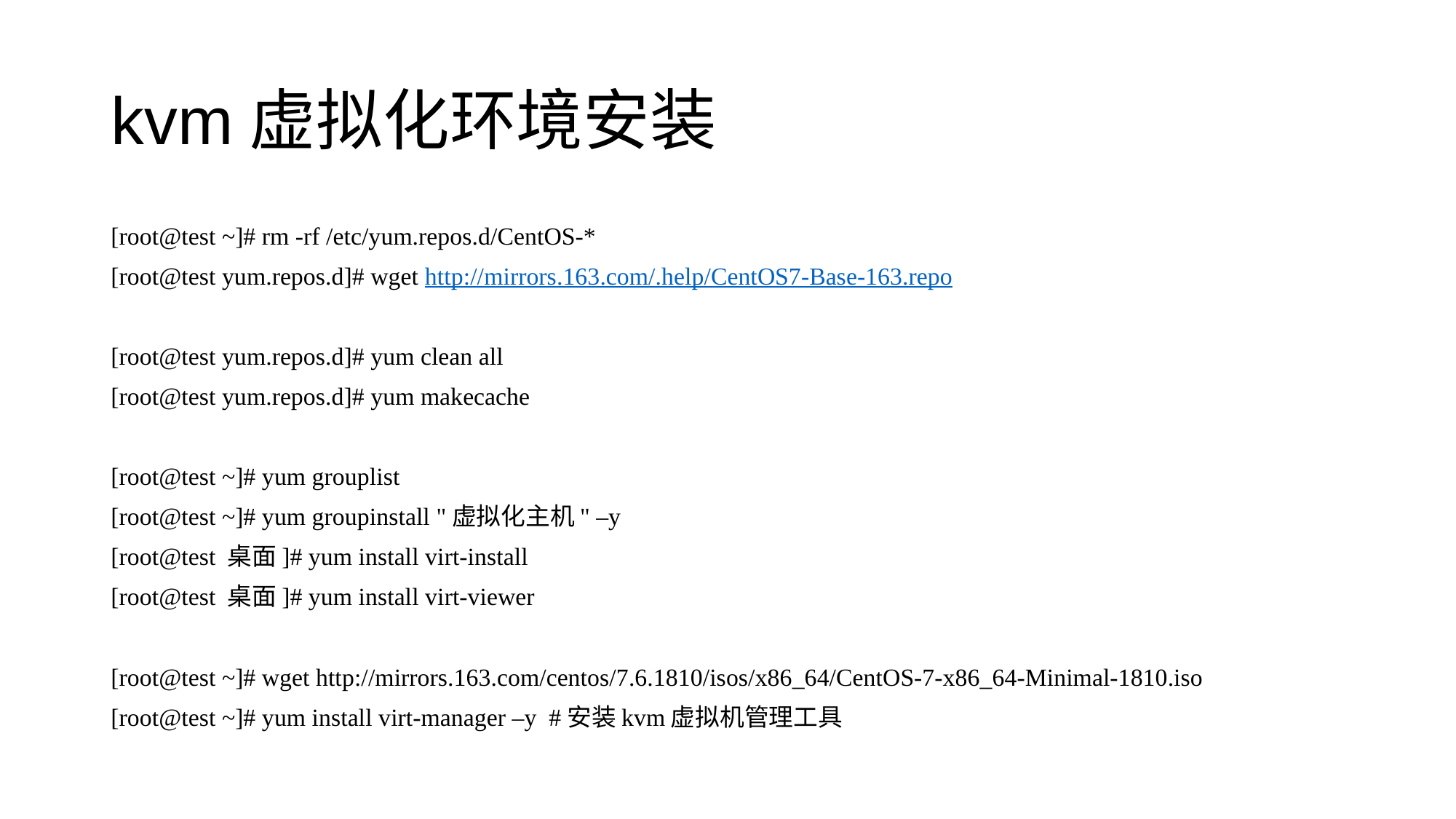

# kvm虚拟化环境安装
[root@test ~]# rm -rf /etc/yum.repos.d/CentOS-*
[root@test yum.repos.d]# wget http://mirrors.163.com/.help/CentOS7-Base-163.repo

[root@test yum.repos.d]# yum clean all
[root@test yum.repos.d]# yum makecache

[root@test ~]# yum grouplist
[root@test ~]# yum groupinstall "虚拟化主机" –y
[root@test 桌面]# yum install virt-install
[root@test 桌面]# yum install virt-viewer

[root@test ~]# wget http://mirrors.163.com/centos/7.6.1810/isos/x86_64/CentOS-7-x86_64-Minimal-1810.iso
[root@test ~]# yum install virt-manager –y  #安装kvm虚拟机管理工具